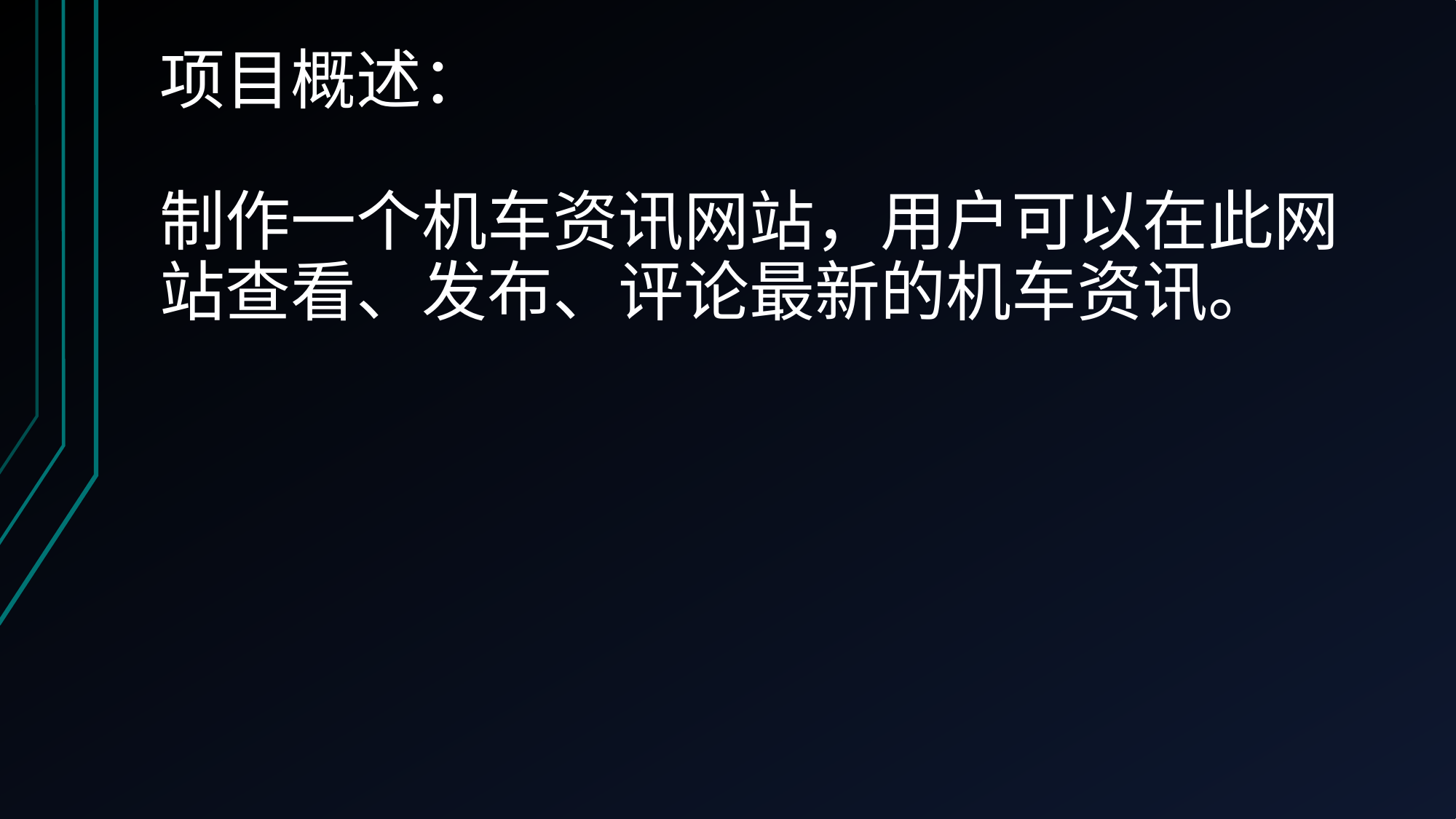

# 项目概述： 制作一个机车资讯网站，用户可以在此网站查看、发布、评论最新的机车资讯。